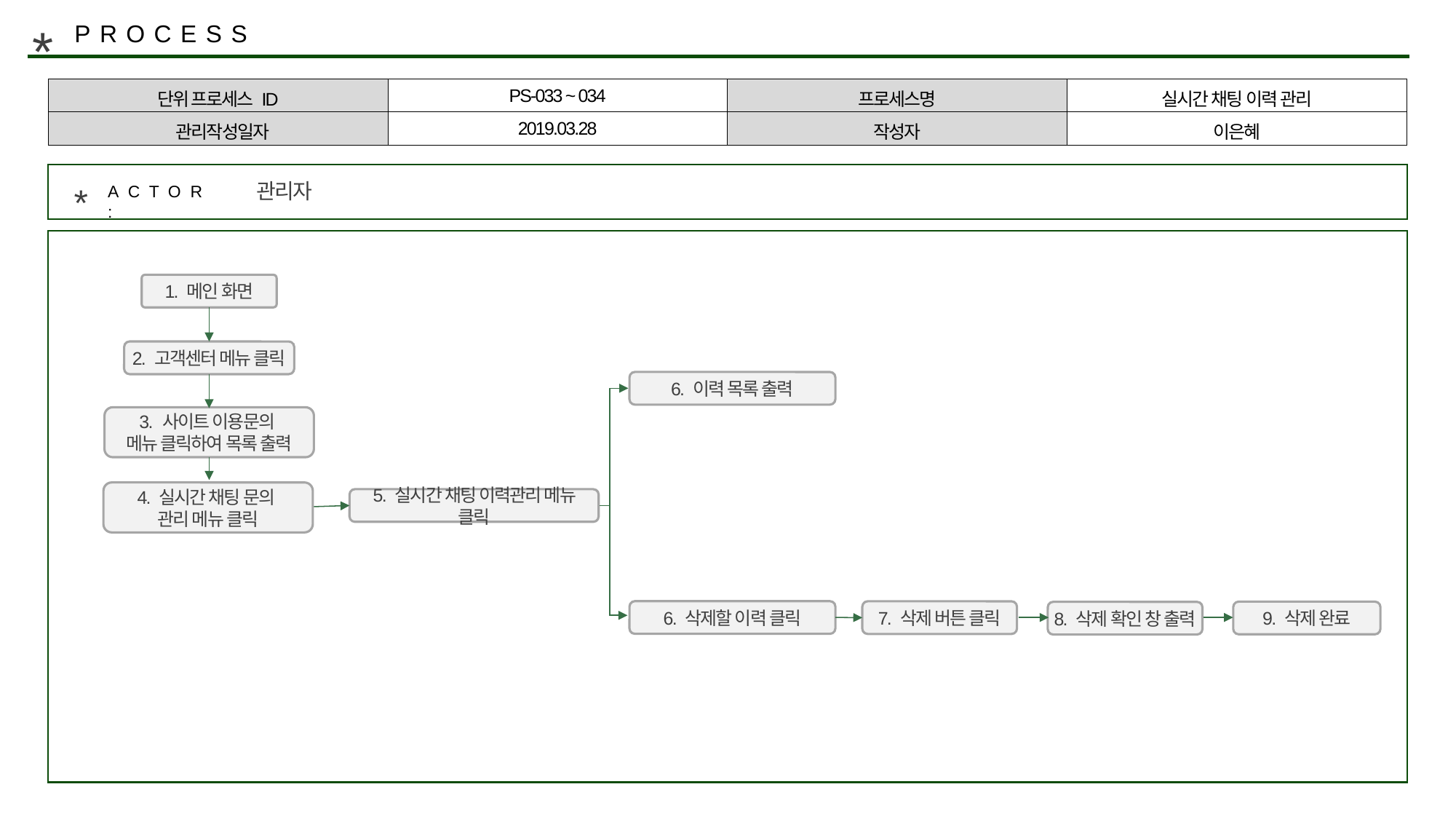

*
PROCESS
| 단위 프로세스 ID | PS-033 ~ 034 | 프로세스명 | 실시간 채팅 이력 관리 |
| --- | --- | --- | --- |
| 관리작성일자 | 2019.03.28 | 작성자 | 이은혜 |

관리자
*
ACTOR :

1. 메인 화면
2. 고객센터 메뉴 클릭
6. 이력 목록 출력
3. 사이트 이용문의
메뉴 클릭하여 목록 출력

4. 실시간 채팅 문의
관리 메뉴 클릭
5. 실시간 채팅 이력관리 메뉴 클릭

6. 삭제할 이력 클릭
7. 삭제 버튼 클릭
9. 삭제 완료
8. 삭제 확인 창 출력